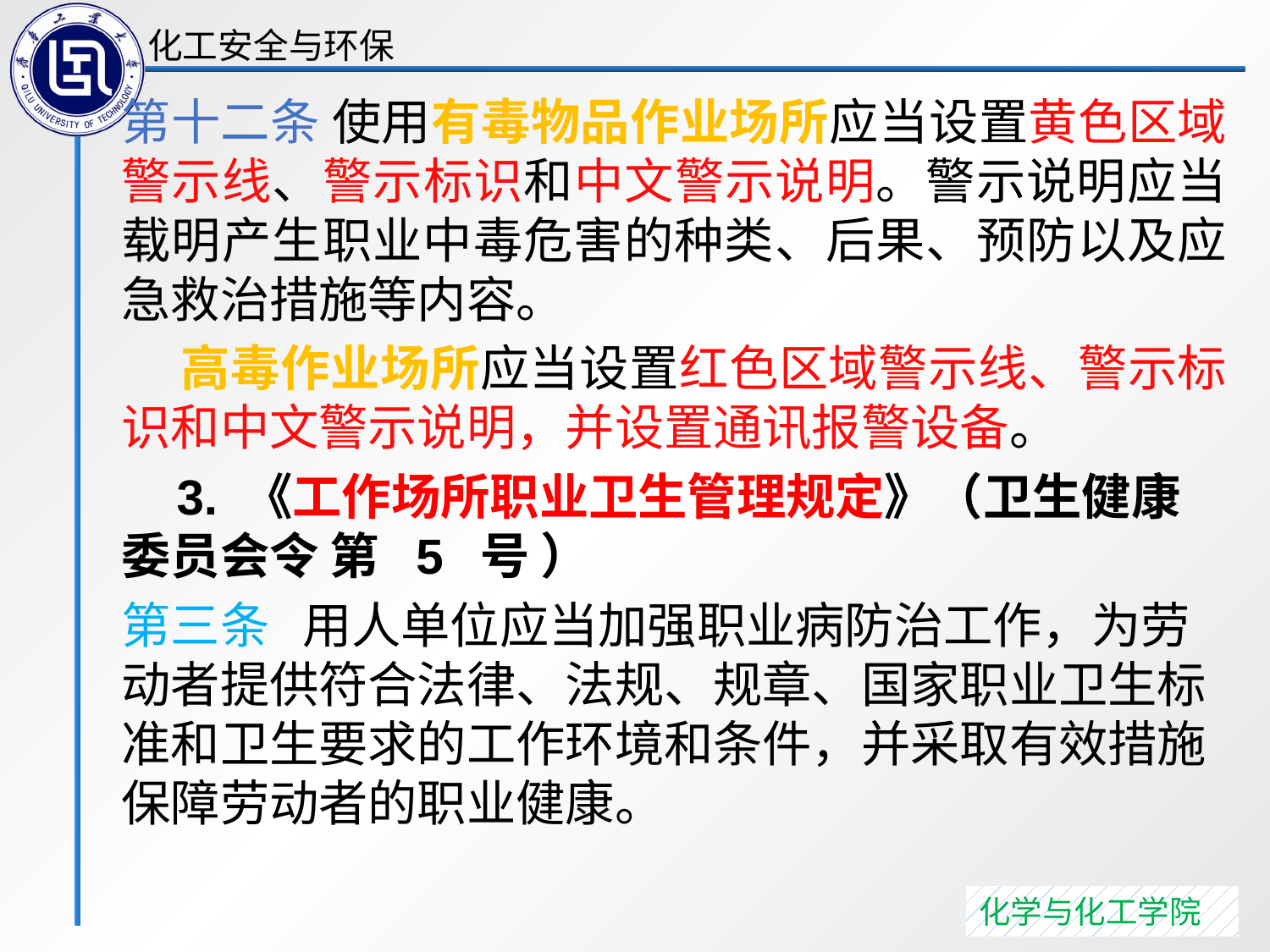

第十二条 使用有毒物品作业场所应当设置黄色区域警示线、警示标识和中文警示说明。警示说明应当载明产生职业中毒危害的种类、后果、预防以及应急救治措施等内容。
    高毒作业场所应当设置红色区域警示线、警示标识和中文警示说明，并设置通讯报警设备。
    3. 《工作场所职业卫生管理规定》（卫生健康委员会令 第 5 号 ）
第三条   用人单位应当加强职业病防治工作，为劳动者提供符合法律、法规、规章、国家职业卫生标准和卫生要求的工作环境和条件，并采取有效措施保障劳动者的职业健康。